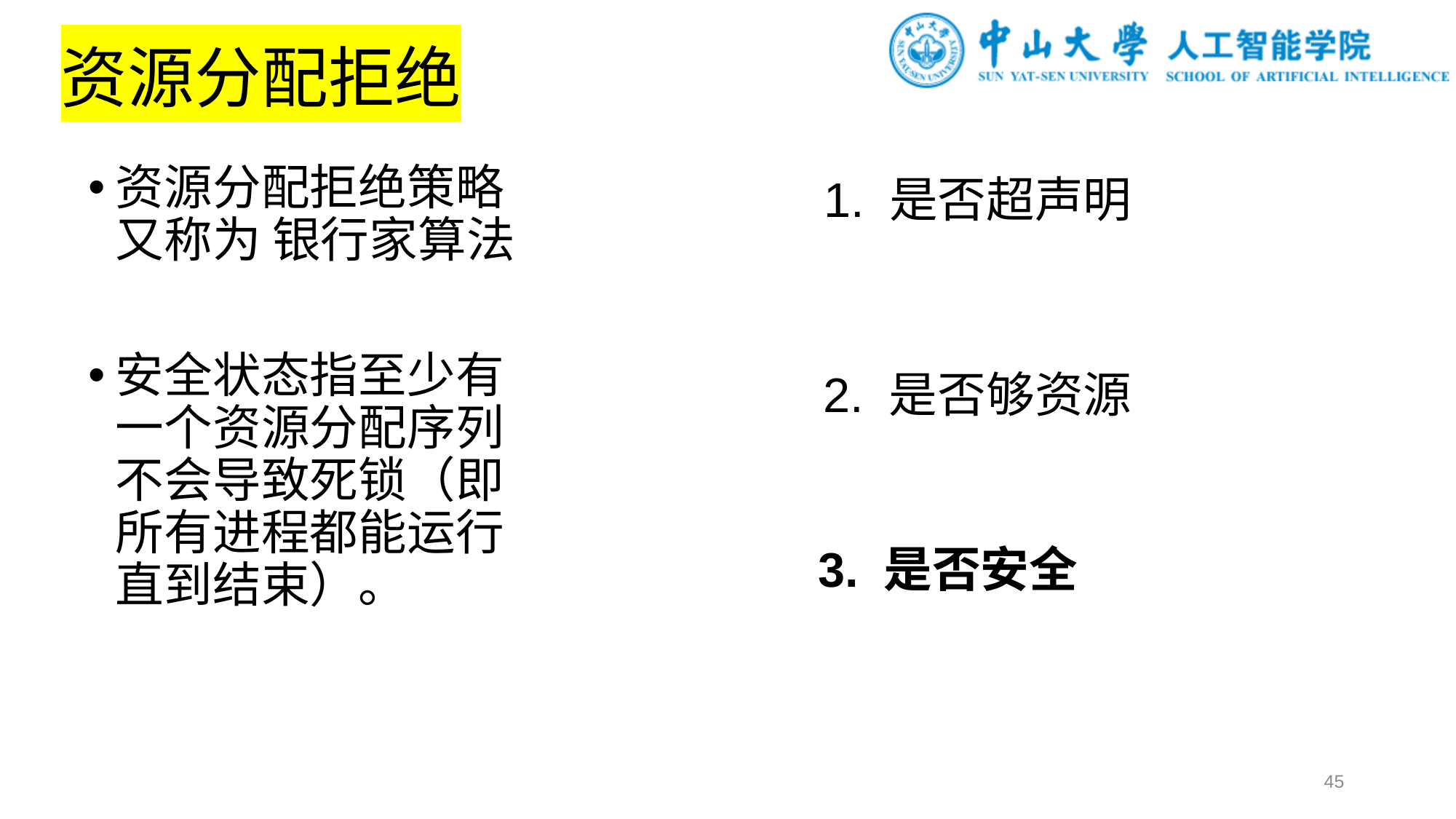

# 资源分配拒绝
资源分配拒绝策略又称为 银行家算法

安全状态指至少有一个资源分配序列不会导致死锁（即所有进程都能运行直到结束）。
1. 是否超声明
2. 是否够资源
3. 是否安全
45